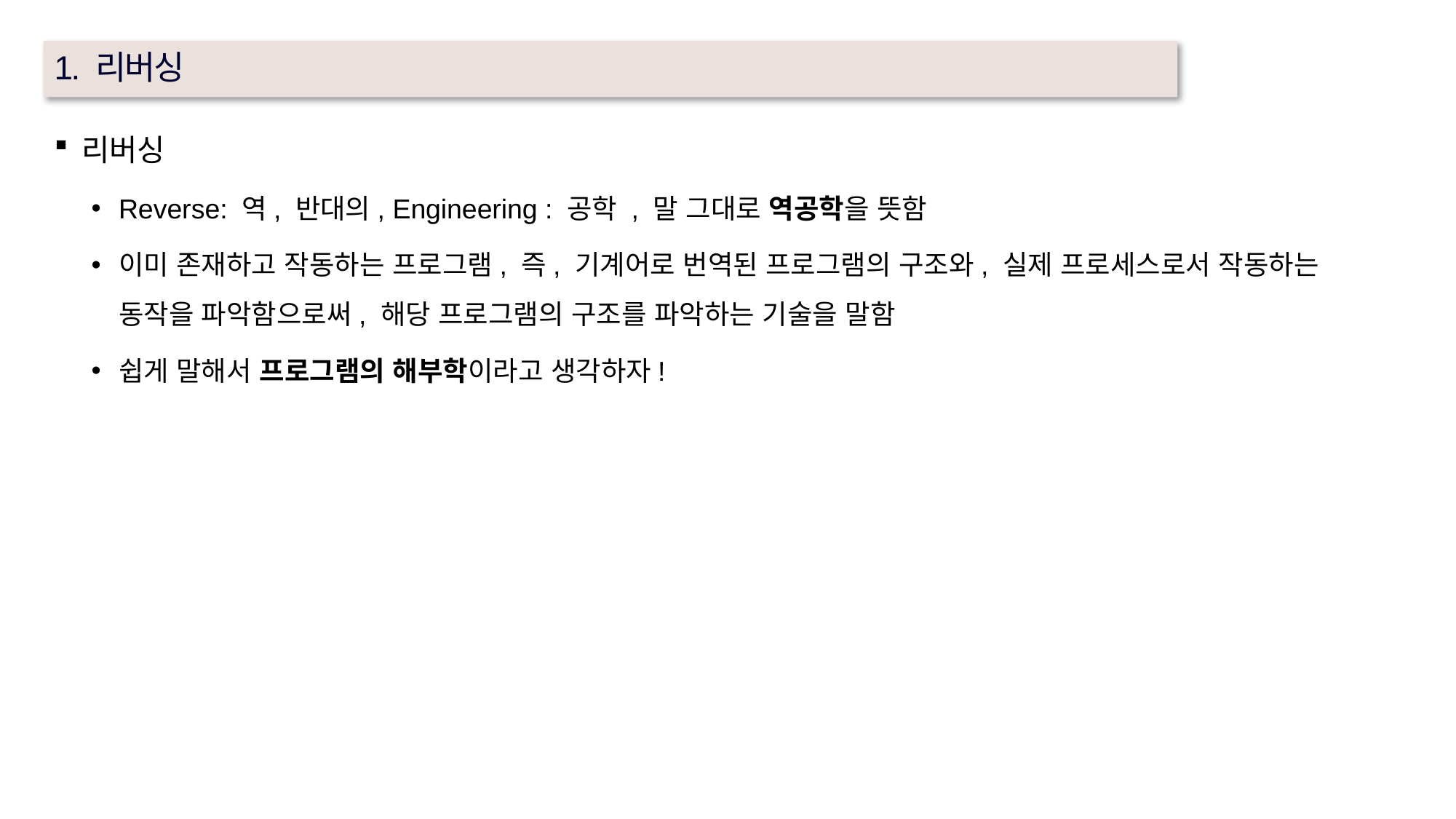

1. 리버싱
리버싱
Reverse: 역, 반대의, Engineering : 공학 , 말 그대로 역공학을 뜻함
이미 존재하고 작동하는 프로그램, 즉, 기계어로 번역된 프로그램의 구조와, 실제 프로세스로서 작동하는 동작을 파악함으로써, 해당 프로그램의 구조를 파악하는 기술을 말함
쉽게 말해서 프로그램의 해부학이라고 생각하자!

3